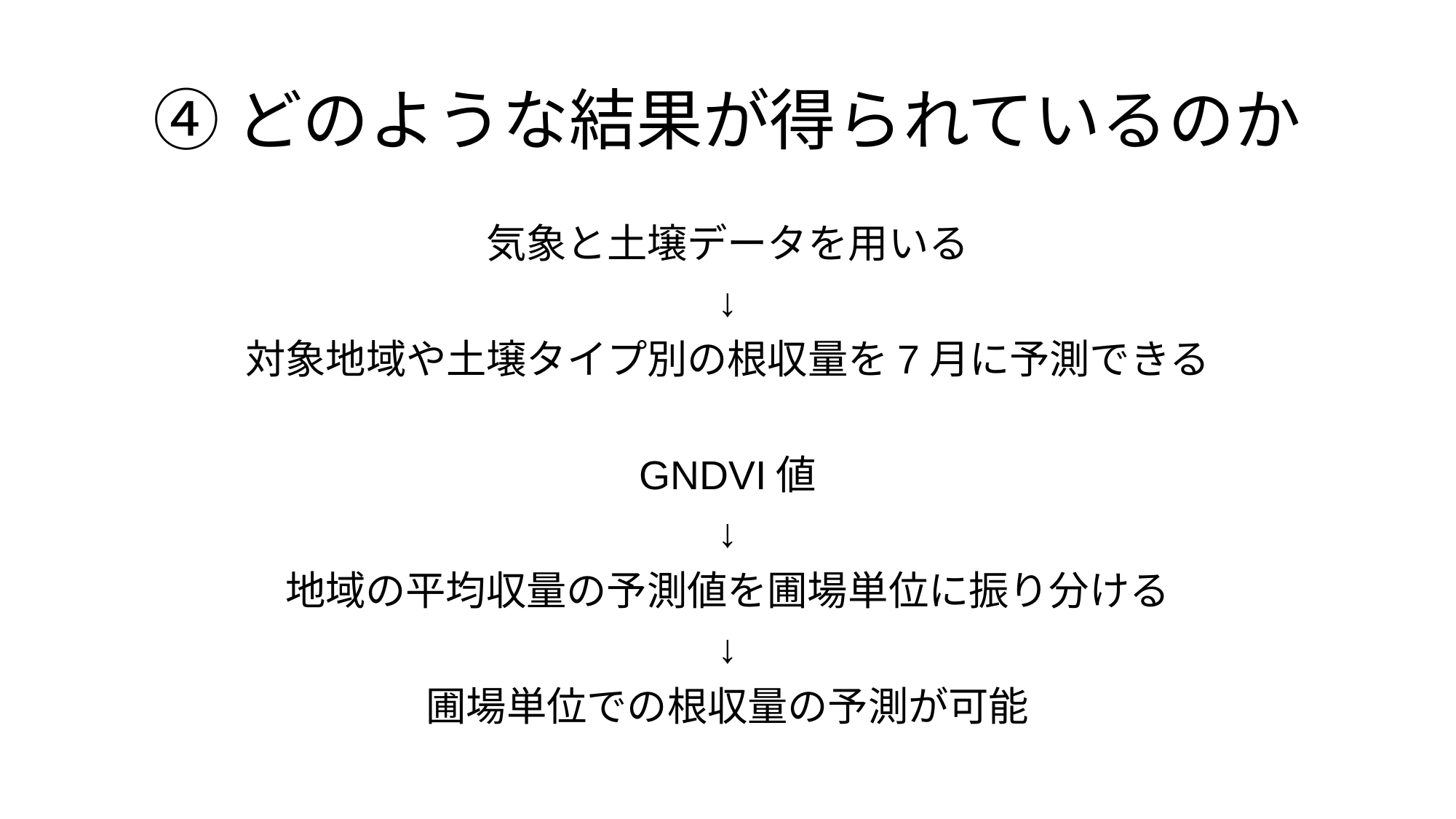

# ④どのような結果が得られているのか
気象と土壌データを用いる
↓
対象地域や土壌タイプ別の根収量を7月に予測できる

GNDVI値
↓
地域の平均収量の予測値を圃場単位に振り分ける
↓
圃場単位での根収量の予測が可能